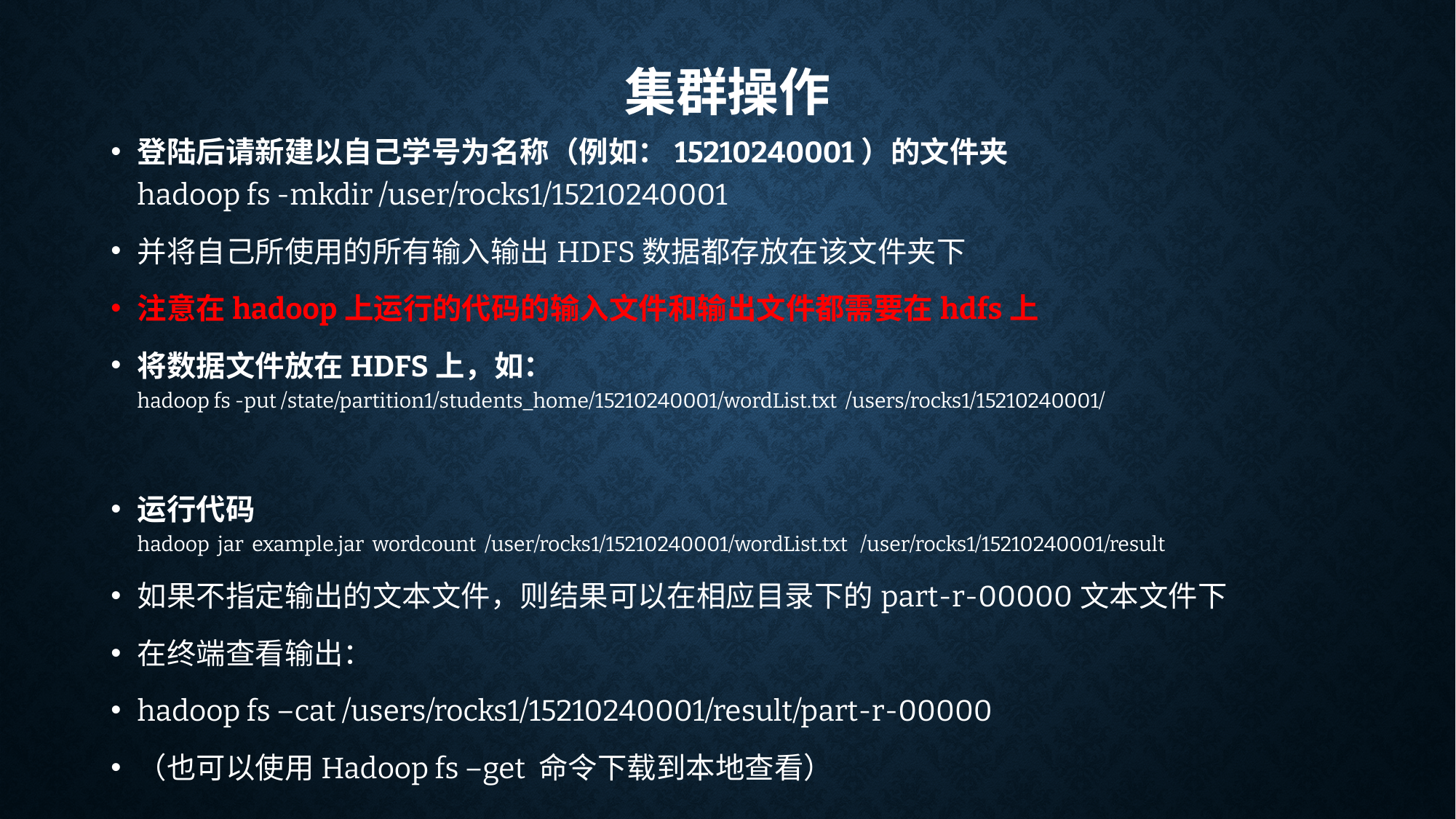

# 集群操作
登陆后请新建以自己学号为名称（例如：15210240001）的文件夹
hadoop fs -mkdir /user/rocks1/15210240001
并将自己所使用的所有输入输出HDFS数据都存放在该文件夹下
注意在hadoop上运行的代码的输入文件和输出文件都需要在hdfs上
将数据文件放在HDFS上，如：
hadoop fs -put /state/partition1/students_home/15210240001/wordList.txt  /users/rocks1/15210240001/

运行代码
hadoop  jar  example.jar  wordcount  /user/rocks1/15210240001/wordList.txt   /user/rocks1/15210240001/result
如果不指定输出的文本文件，则结果可以在相应目录下的part-r-00000文本文件下
在终端查看输出：
hadoop fs –cat /users/rocks1/15210240001/result/part-r-00000
（也可以使用Hadoop fs –get 命令下载到本地查看）